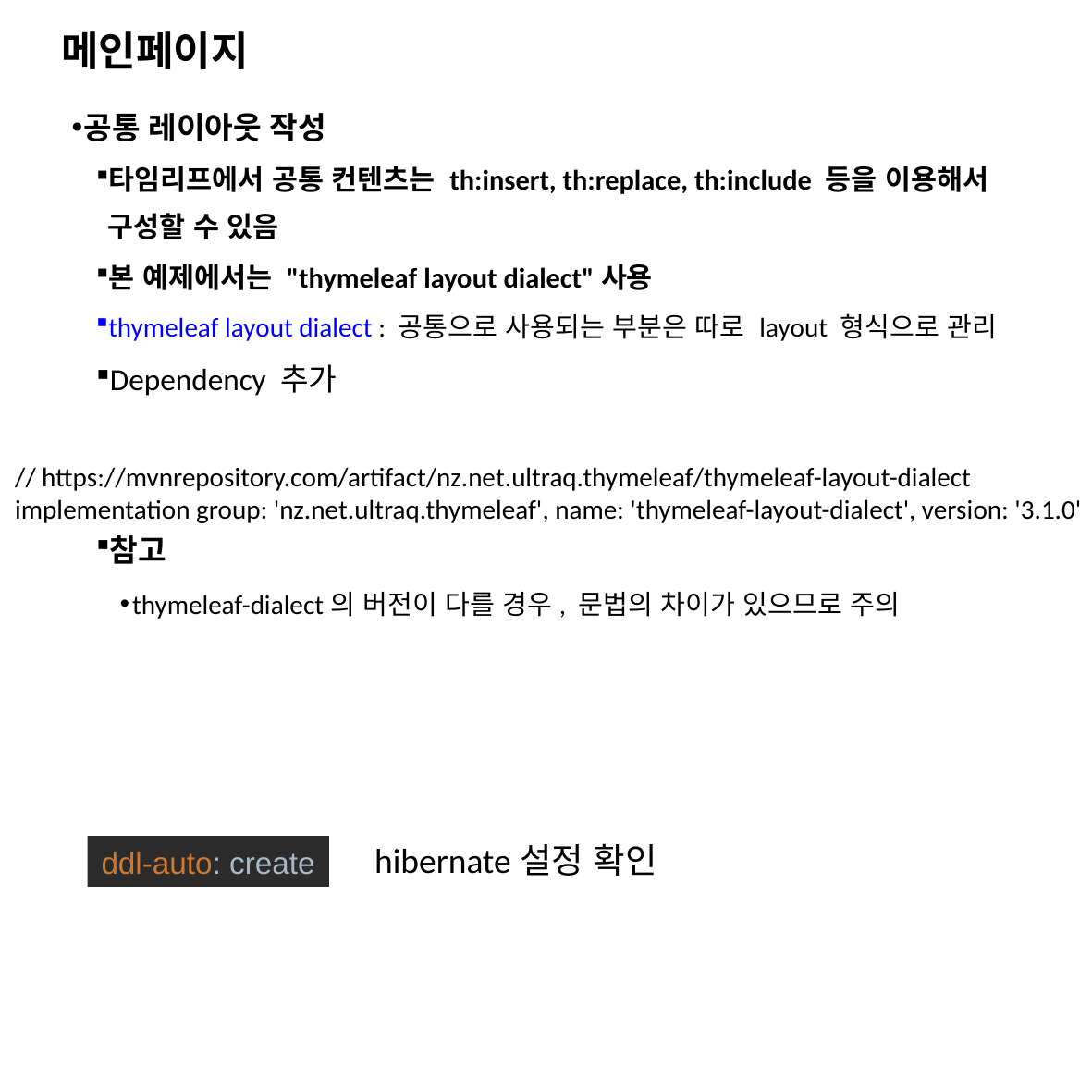

# 메인페이지
공통 레이아웃 작성
타임리프에서 공통 컨텐츠는 th:insert, th:replace, th:include 등을 이용해서 구성할 수 있음
본 예제에서는 "thymeleaf layout dialect"사용
thymeleaf layout dialect : 공통으로 사용되는 부분은 따로 layout 형식으로 관리
Dependency 추가

참고
thymeleaf-dialect의 버전이 다를 경우, 문법의 차이가 있으므로 주의

// https://mvnrepository.com/artifact/nz.net.ultraq.thymeleaf/thymeleaf-layout-dialect
implementation group: 'nz.net.ultraq.thymeleaf', name: 'thymeleaf-layout-dialect', version: '3.1.0'
hibernate설정 확인
ddl-auto: create